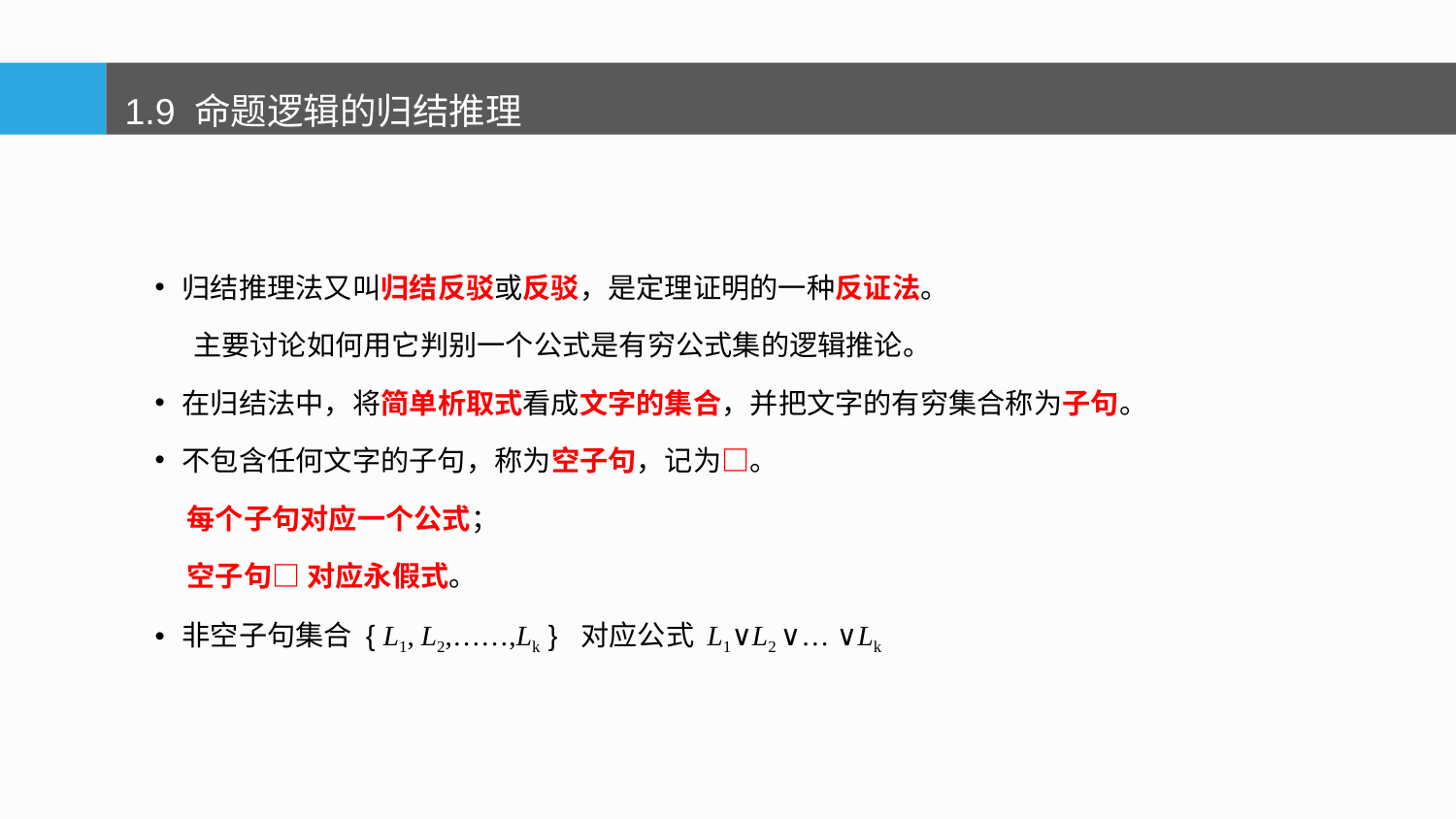

1.9 命题逻辑的归结推理

归结推理法又叫归结反驳或反驳，是定理证明的一种反证法。
     主要讨论如何用它判别一个公式是有穷公式集的逻辑推论。
在归结法中，将简单析取式看成文字的集合，并把文字的有穷集合称为子句。
不包含任何文字的子句，称为空子句，记为□。
    每个子句对应一个公式；
    空子句□ 对应永假式。
非空子句集合 { L1, L2,……,Lk  }  对应公式 L1∨L2 ∨… ∨Lk